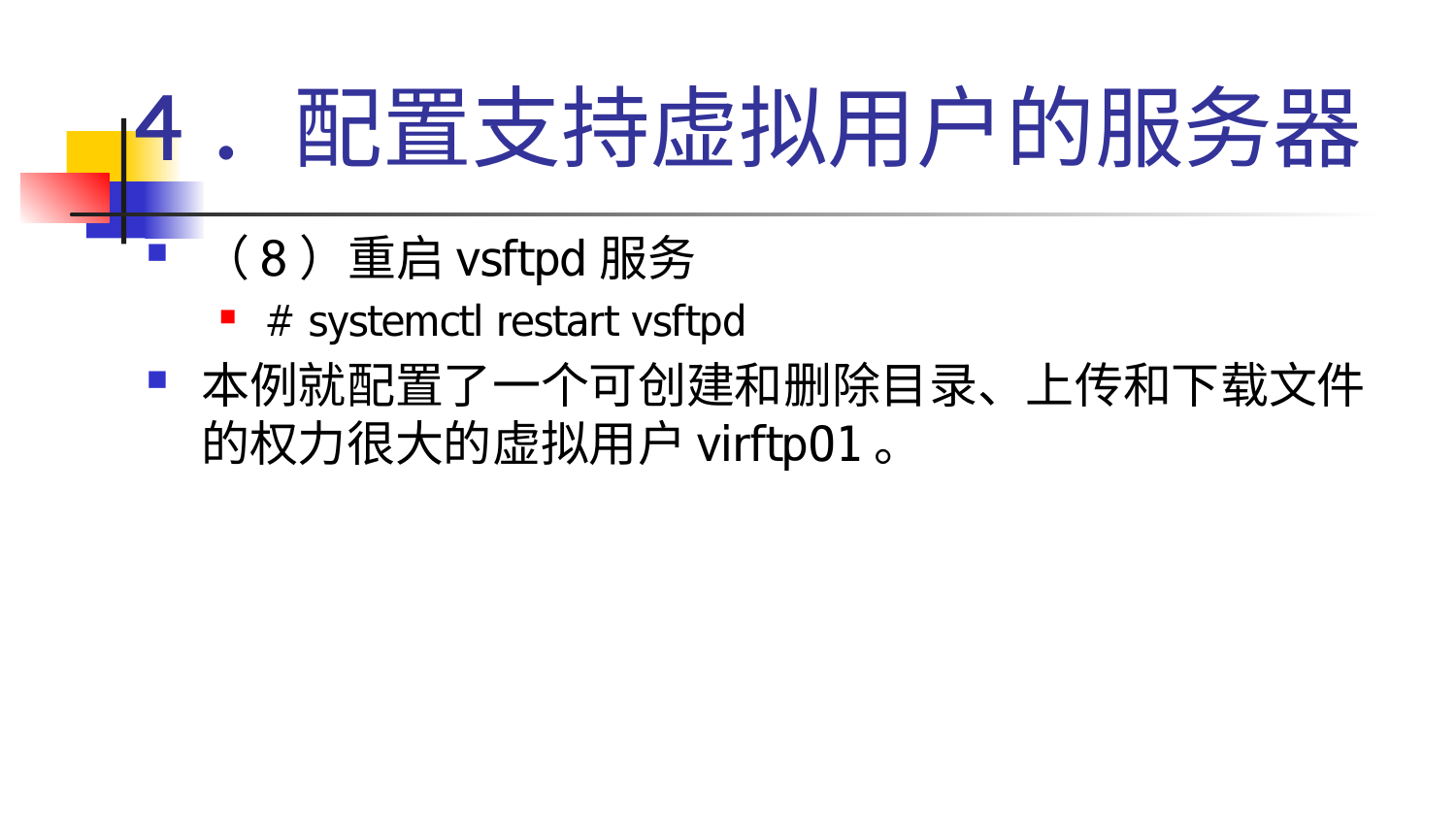

# 4．配置支持虚拟用户的服务器
（8）重启vsftpd服务
# systemctl restart vsftpd
本例就配置了一个可创建和删除目录、上传和下载文件的权力很大的虚拟用户virftp01。